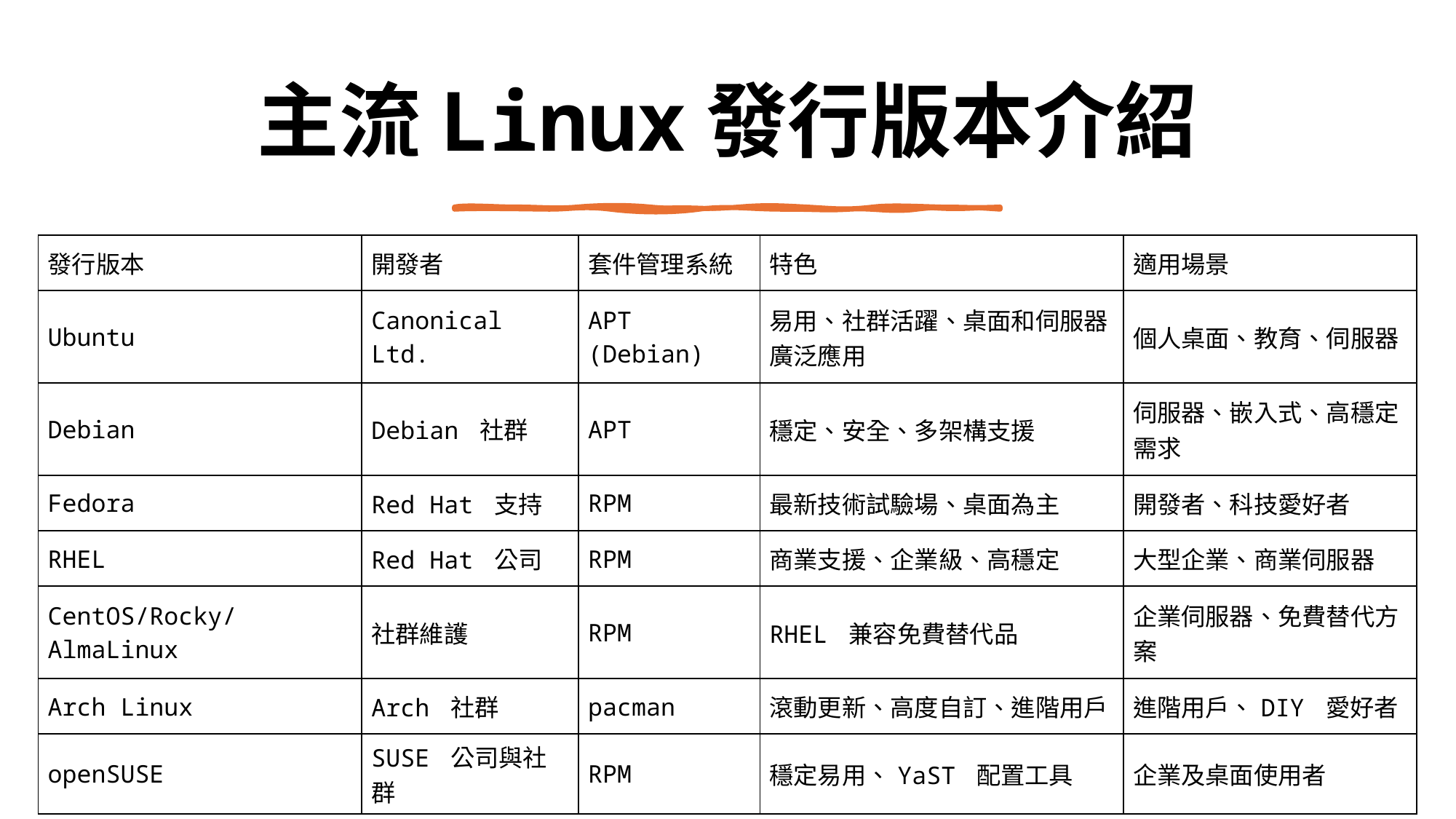

# 主流Linux發行版本介紹

| 發行版本 | 開發者 | 套件管理系統 | 特色 | 適用場景 |
| --- | --- | --- | --- | --- |
| Ubuntu | Canonical Ltd. | APT (Debian) | 易用、社群活躍、桌面和伺服器廣泛應用 | 個人桌面、教育、伺服器 |
| Debian | Debian 社群 | APT | 穩定、安全、多架構支援 | 伺服器、嵌入式、高穩定需求 |
| Fedora | Red Hat 支持 | RPM | 最新技術試驗場、桌面為主 | 開發者、科技愛好者 |
| RHEL | Red Hat 公司 | RPM | 商業支援、企業級、高穩定 | 大型企業、商業伺服器 |
| CentOS/Rocky/AlmaLinux | 社群維護 | RPM | RHEL 兼容免費替代品 | 企業伺服器、免費替代方案 |
| Arch Linux | Arch 社群 | pacman | 滾動更新、高度自訂、進階用戶 | 進階用戶、DIY 愛好者 |
| openSUSE | SUSE 公司與社群 | RPM | 穩定易用、YaST 配置工具 | 企業及桌面使用者 |